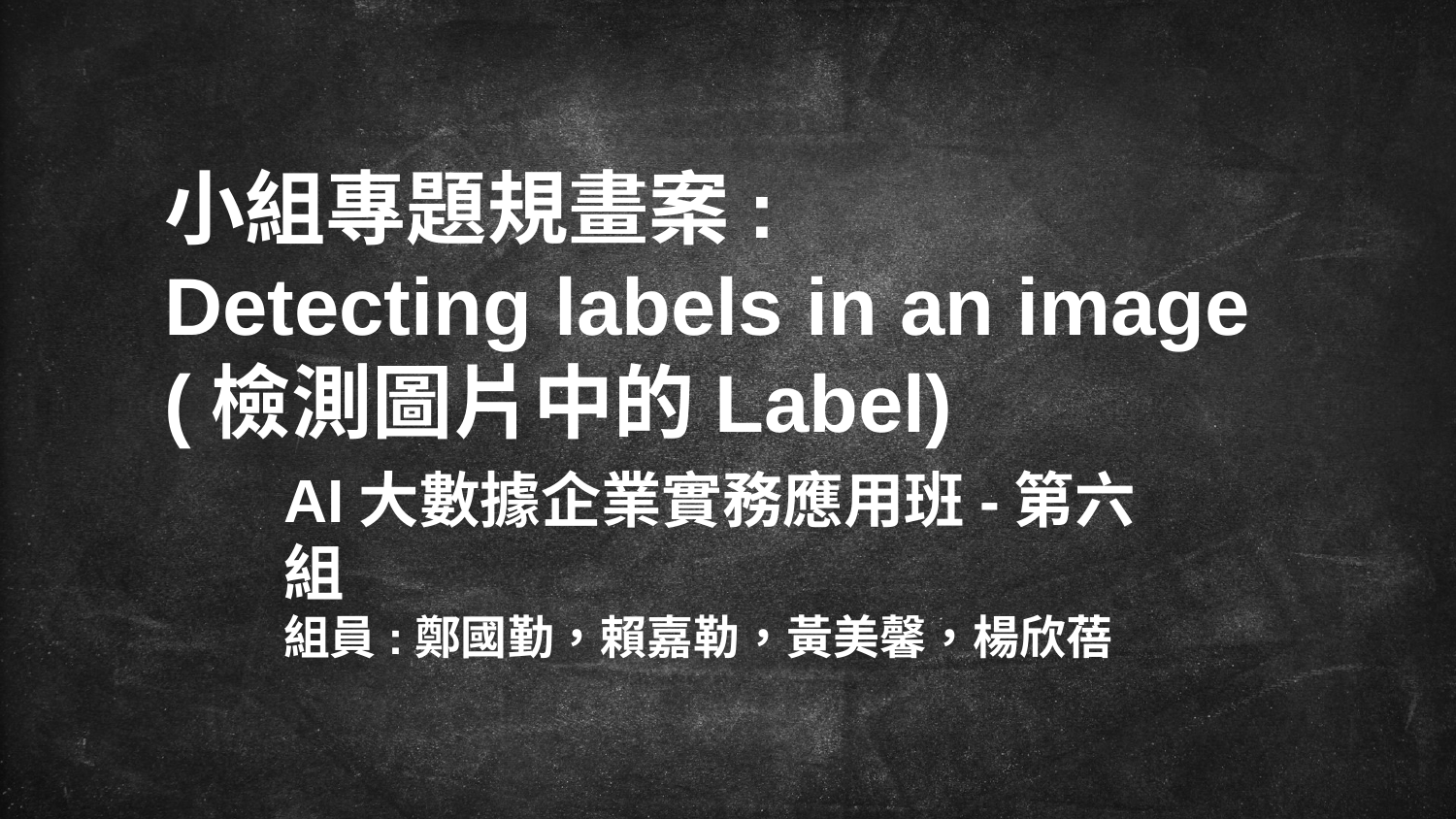

# 小組專題規畫案:
Detecting labels in an image
(檢測圖片中的Label)
AI大數據企業實務應用班-第六組
組員:鄭國勤，賴嘉勒，黃美馨，楊欣蓓